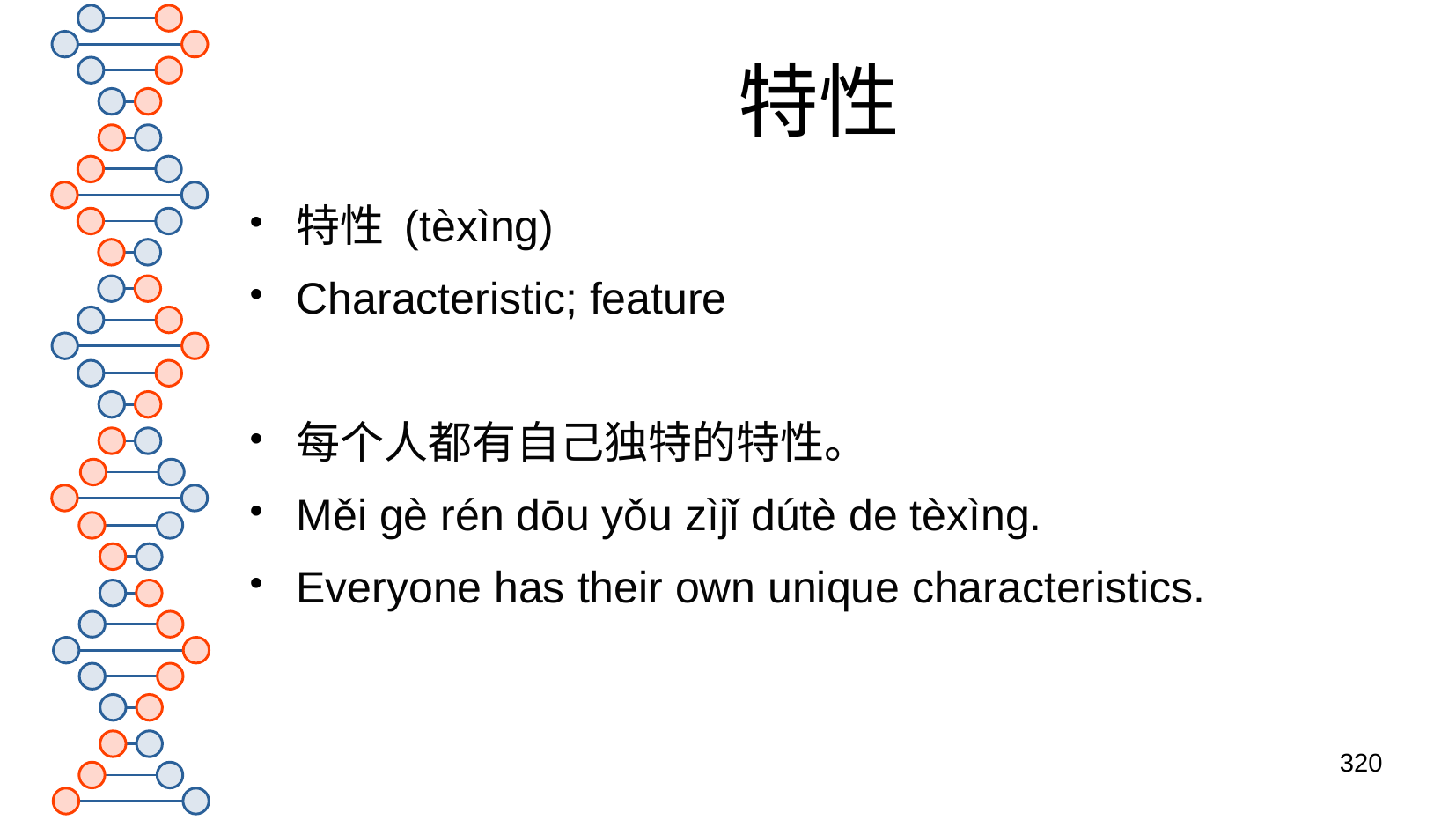

# 特性
特性 (tèxìng)
Characteristic; feature

每个人都有自己独特的特性。
Měi gè rén dōu yǒu zìjǐ dútè de tèxìng.
Everyone has their own unique characteristics.

320